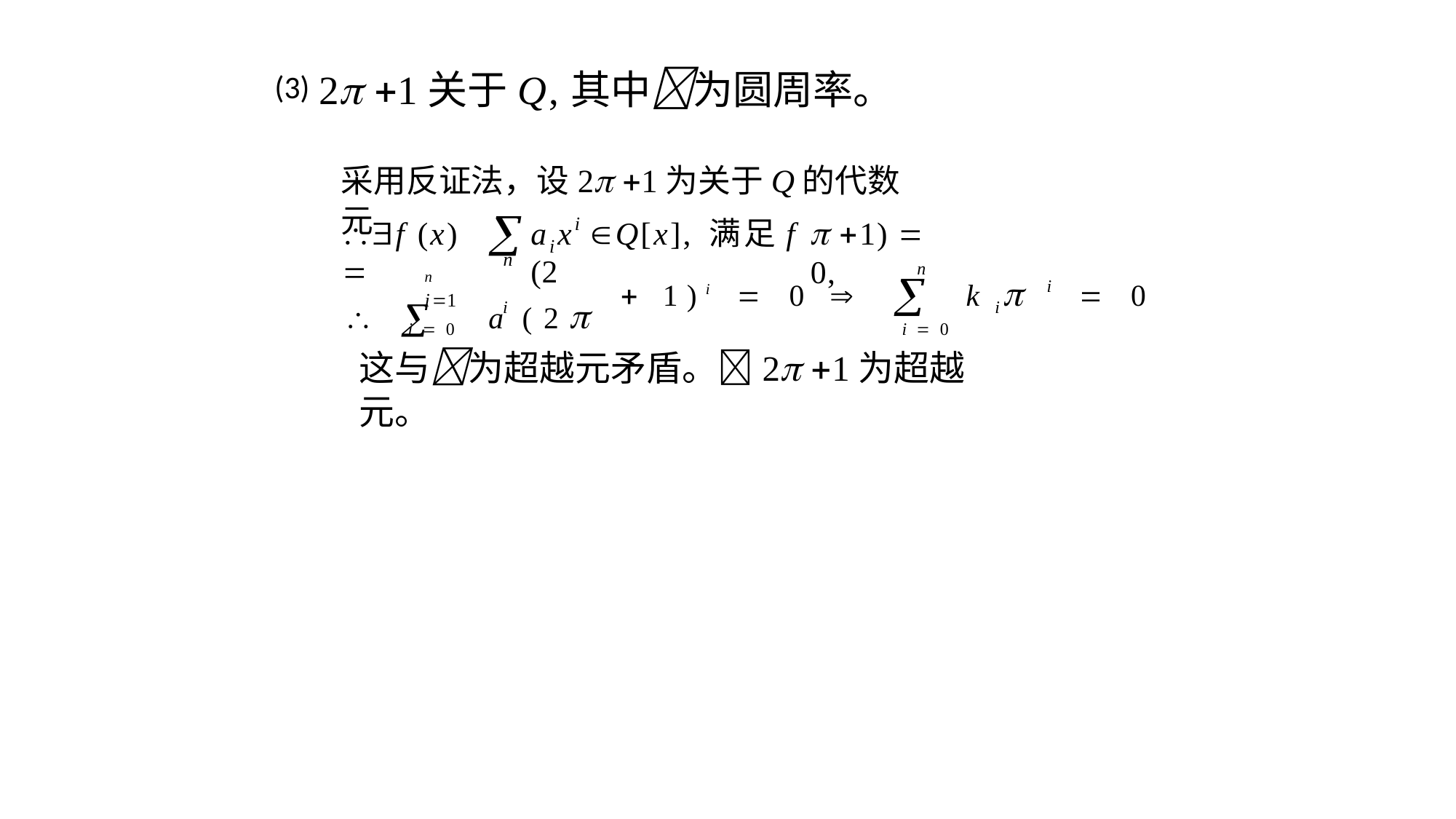

(3) 2π +1关于Q,其中π为圆周率。
采用反证法，设2π +1为关于Q的代数元
n
∑	i
π +1) = 0,
i
∴∃f (x) =
a x	∈Q[x], 满足f (2
n
n	i=1
∴∑ a	(2π
∑	i
k π	= 0
i
+ 1)i	= 0 ⇒
i
i =0	i =0
这与π为超越元矛盾。∴2π +1为超越元。